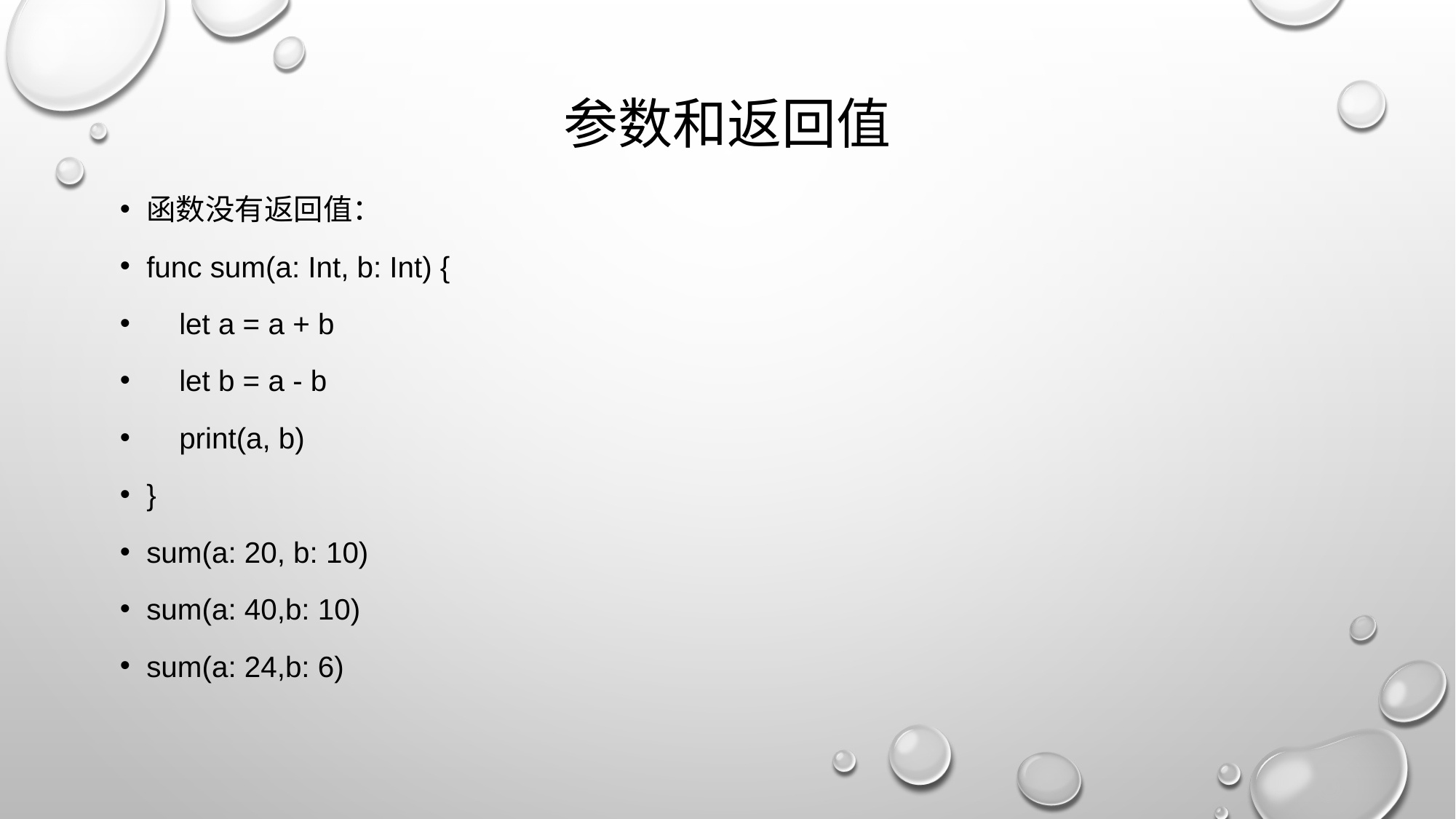

# 参数和返回值
函数没有返回值：
func sum(a: Int, b: Int) {
    let a = a + b
    let b = a - b
    print(a, b)
}
sum(a: 20, b: 10)
sum(a: 40,b: 10)
sum(a: 24,b: 6)